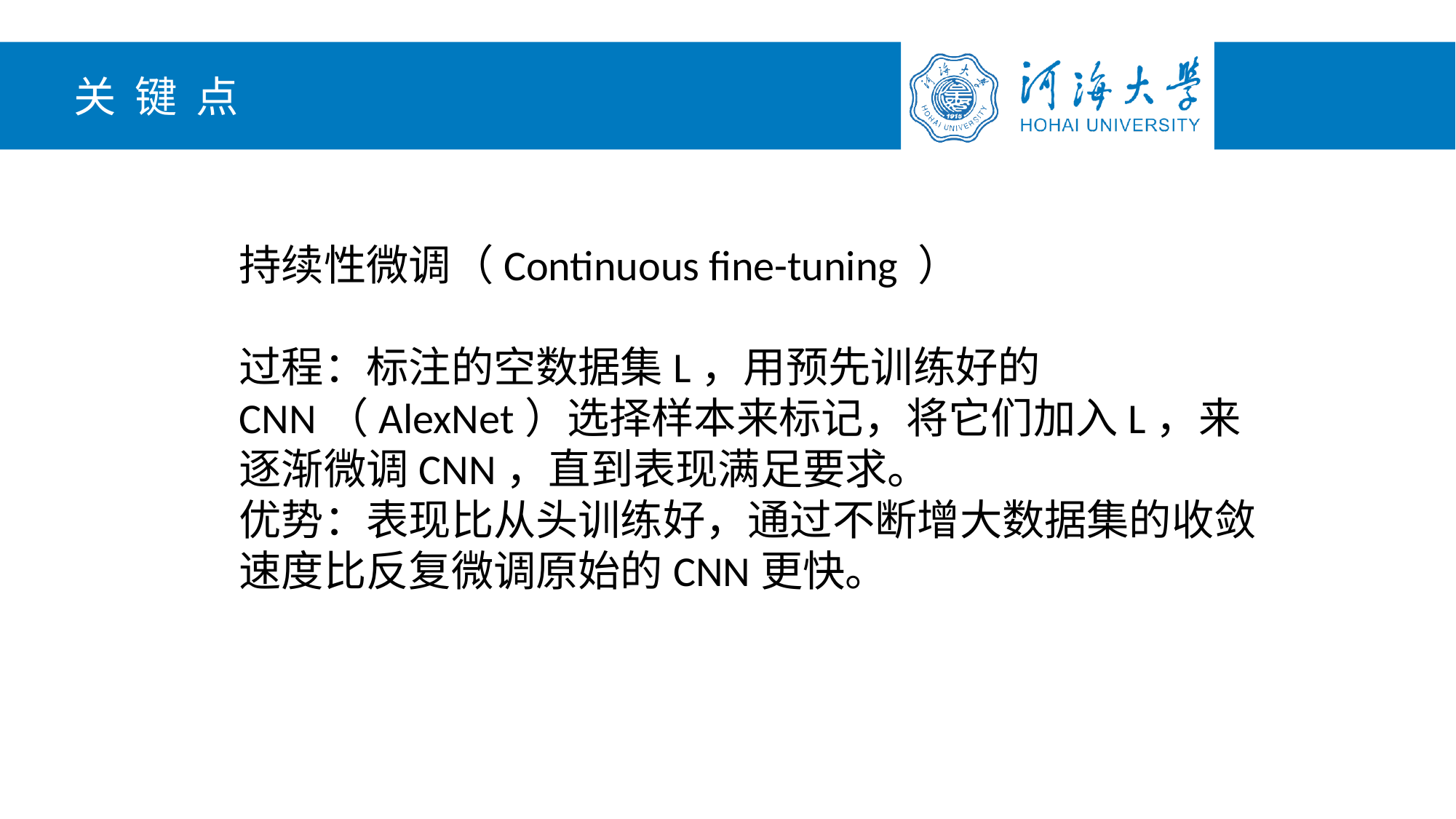

关  键  点
持续性微调（Continuous fine-tuning ）

过程：标注的空数据集L，用预先训练好的CNN（AlexNet）选择样本来标记，将它们加入L，来逐渐微调CNN，直到表现满足要求。
优势：表现比从头训练好，通过不断增大数据集的收敛速度比反复微调原始的CNN更快。